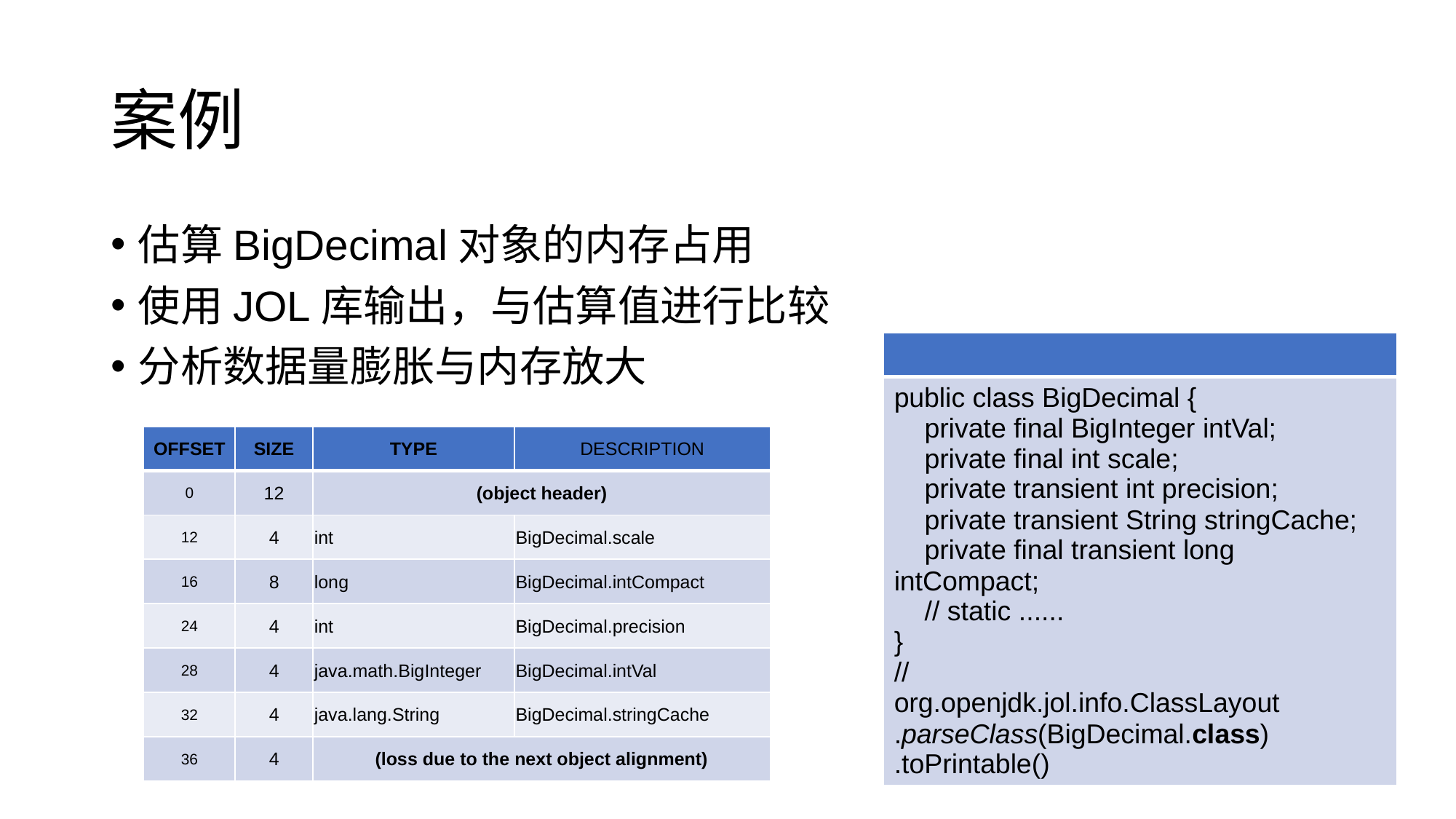

# 案例
估算BigDecimal对象的内存占用
使用JOL库输出，与估算值进行比较
分析数据量膨胀与内存放大
|  |
| --- |
| public class BigDecimal { private final BigInteger intVal; private final int scale; private transient int precision; private transient String stringCache; private final transient long intCompact; // static ...... } // org.openjdk.jol.info.ClassLayout .parseClass(BigDecimal.class) .toPrintable() |
| OFFSET | SIZE | TYPE | DESCRIPTION |
| --- | --- | --- | --- |
| 0 | 12 | (object header) |  |
| 12 | 4 | int | BigDecimal.scale |
| 16 | 8 | long | BigDecimal.intCompact |
| 24 | 4 | int | BigDecimal.precision |
| 28 | 4 | java.math.BigInteger | BigDecimal.intVal |
| 32 | 4 | java.lang.String | BigDecimal.stringCache |
| 36 | 4 | (loss due to the next object alignment) |  |